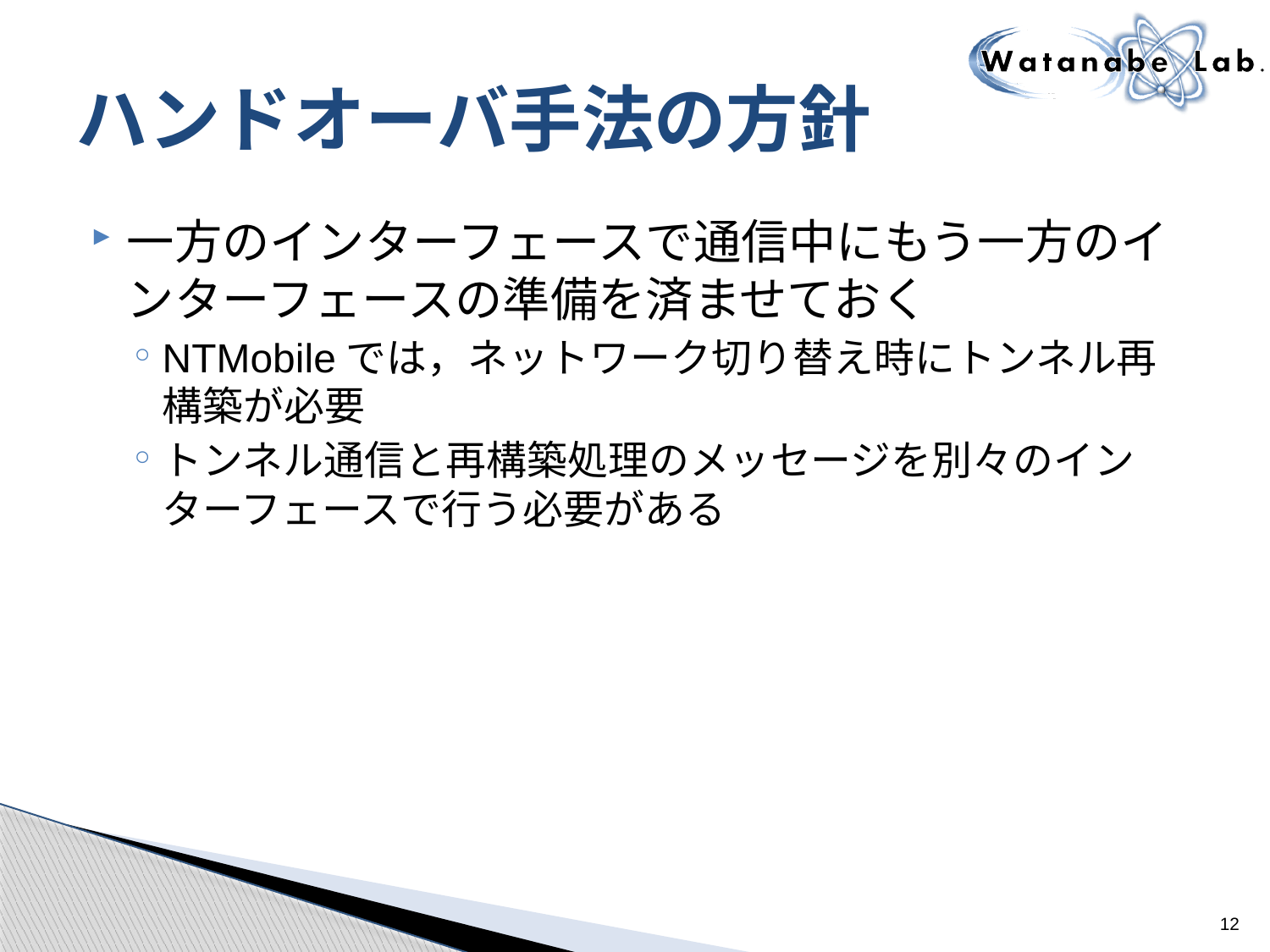

# ハンドオーバ手法の方針
一方のインターフェースで通信中にもう一方のインターフェースの準備を済ませておく
NTMobileでは，ネットワーク切り替え時にトンネル再構築が必要
トンネル通信と再構築処理のメッセージを別々のインターフェースで行う必要がある
12